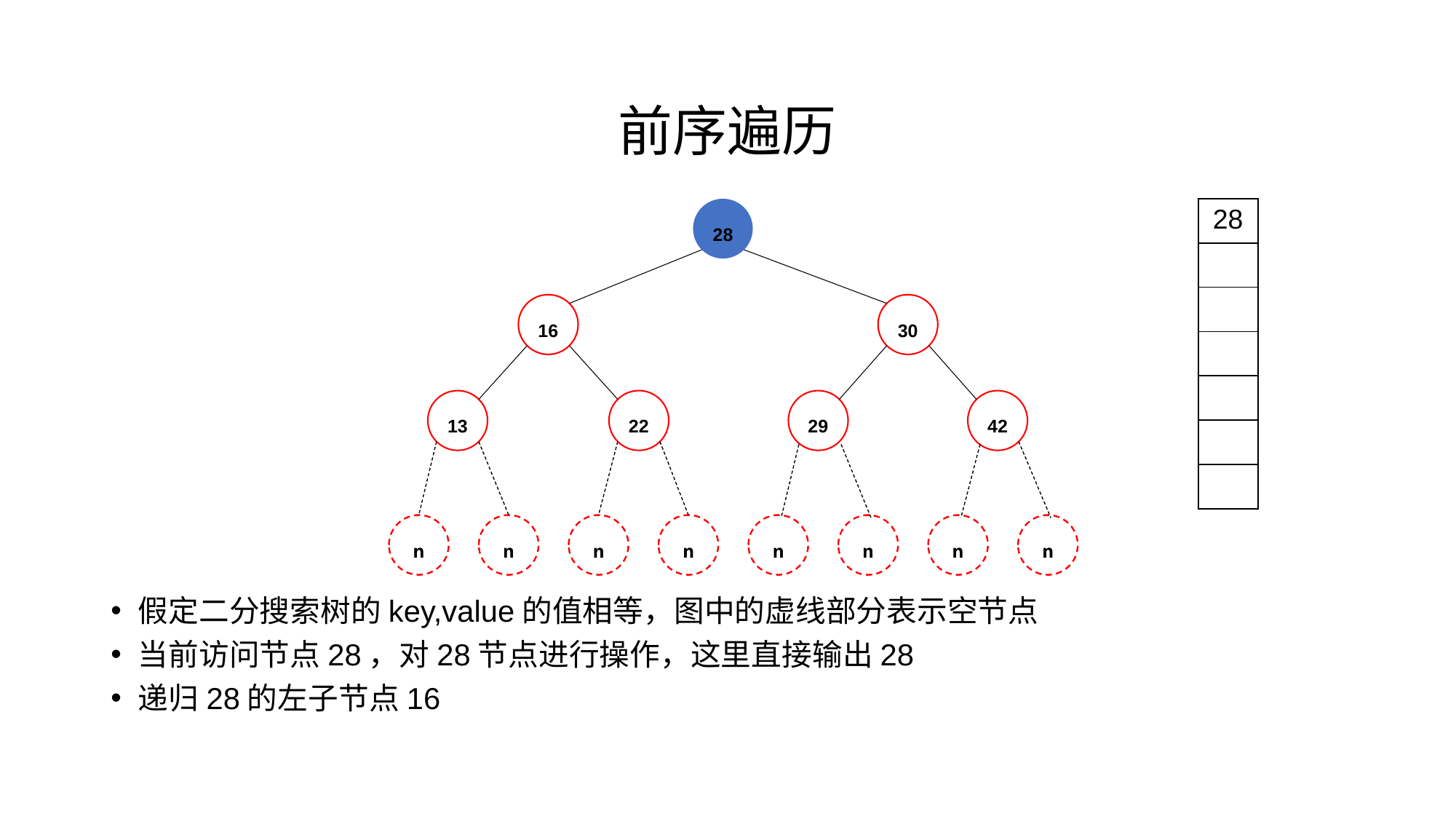

# 前序遍历
28
16
30
13
22
29
42
| 28 |
| --- |
|  |
|  |
|  |
|  |
|  |
|  |
n
n
n
n
n
n
n
n
n
n
n
n
n
n
n
n
假定二分搜索树的key,value的值相等，图中的虚线部分表示空节点
当前访问节点28，对28节点进行操作，这里直接输出28
递归28的左子节点16